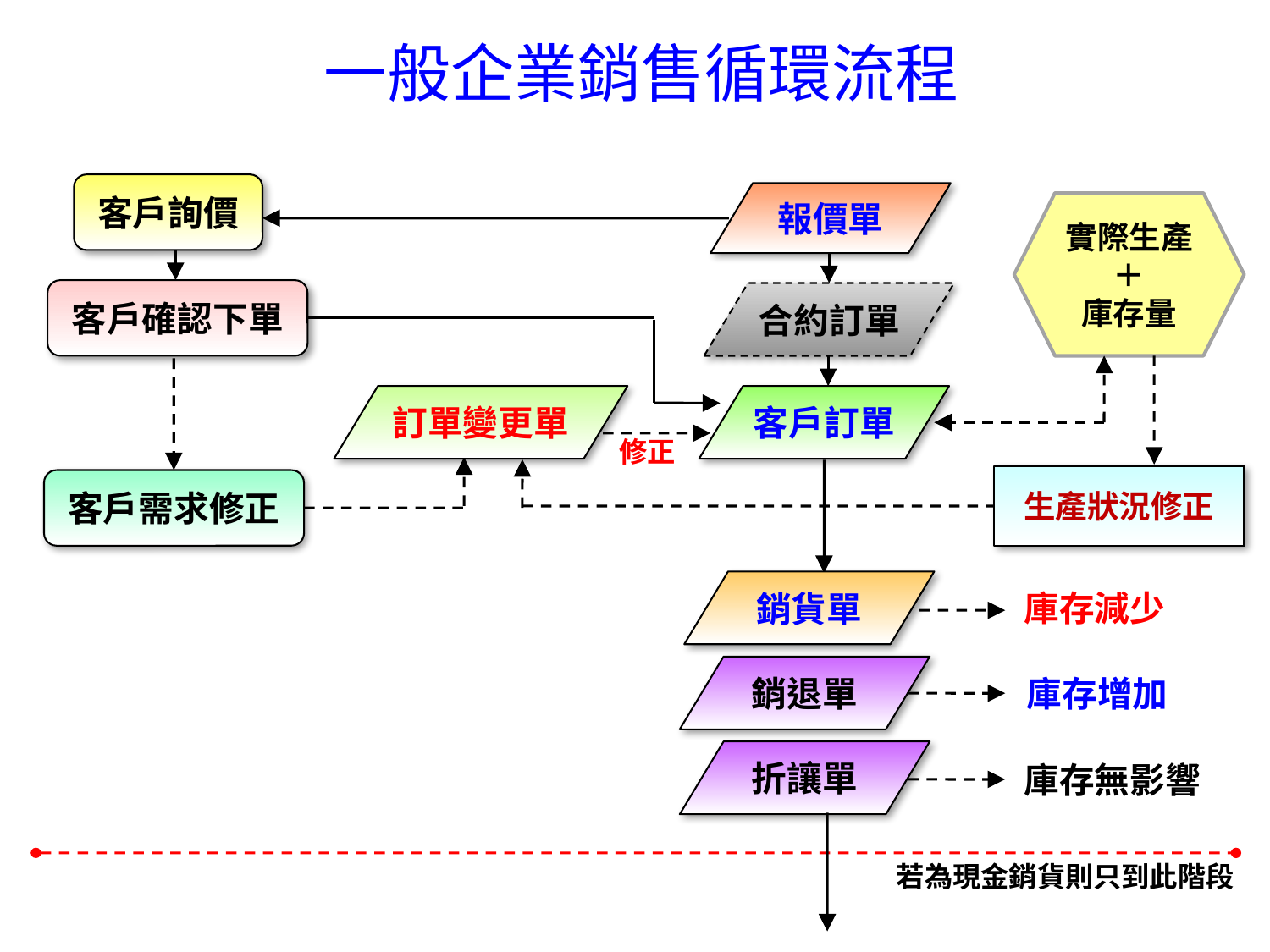

一般企業銷售循環流程
9
客戶詢價
報價單
實際生產
＋
庫存量

客戶確認下單
合約訂單

訂單變更單
客戶訂單

修正

生產狀況修正
客戶需求修正

銷貨單
庫存減少

銷退單
庫存增加

折讓單
庫存無影響

若為現金銷貨則只到此階段